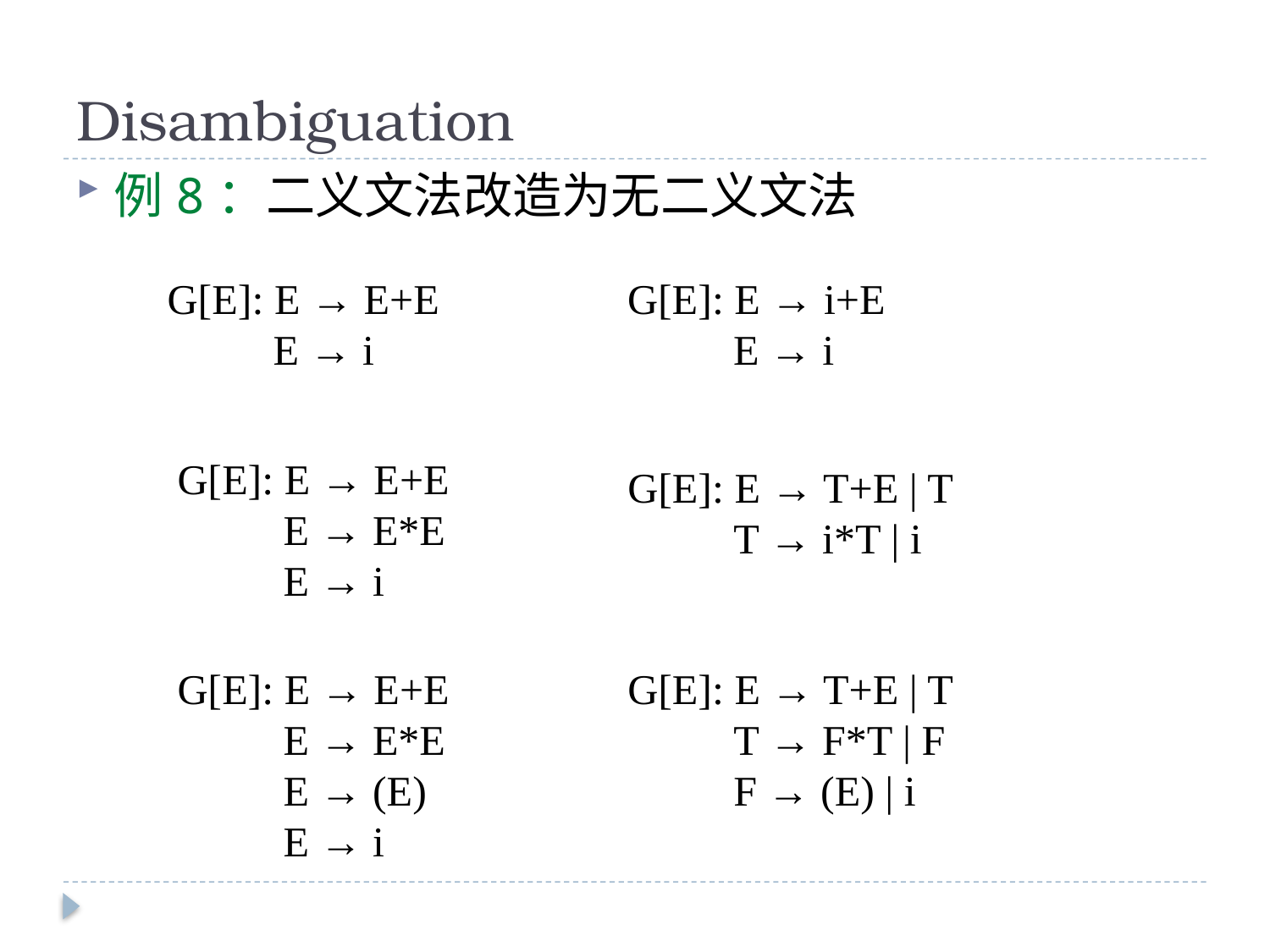

# Disambiguation
例8：二义文法改造为无二义文法

G[E]: E → E+E
          E → i
G[E]: E → i+E
          E → i
G[E]: E → E+E
          E → E*E
          E → i
G[E]: E → T+E | T
          T → i*T | i
G[E]: E → E+E
          E → E*E
          E → (E)
          E → i
G[E]: E → T+E | T
          T → F*T | F
          F → (E) | i
55